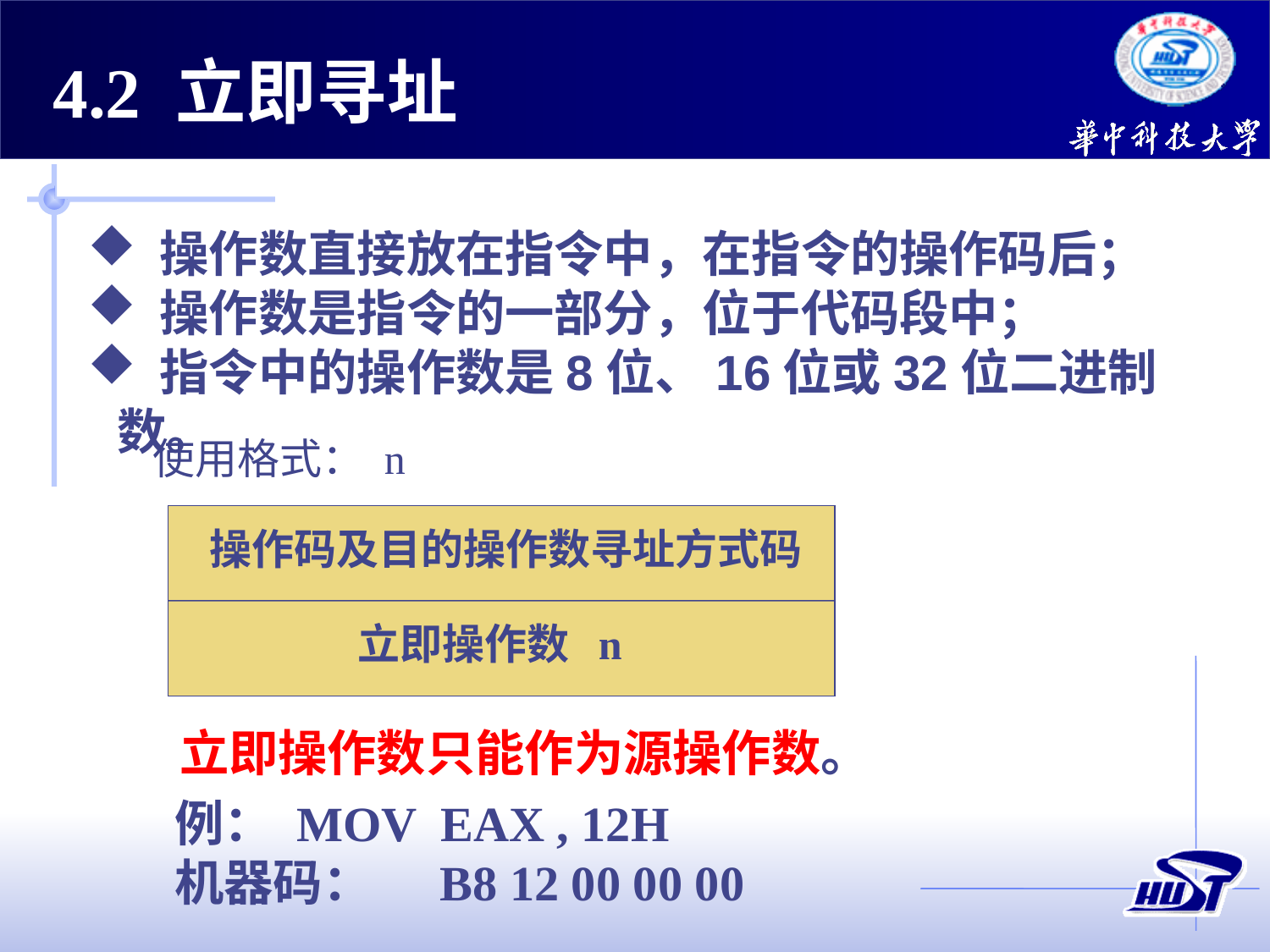

4.2 立即寻址
 操作数直接放在指令中，在指令的操作码后；
 操作数是指令的一部分，位于代码段中；
 指令中的操作数是8位、16位或32位二进制数。
使用格式： n

操作码及目的操作数寻址方式码

立即操作数  n
立即操作数只能作为源操作数。
例： MOV  EAX , 12H
机器码：     B8 12 00 00 00